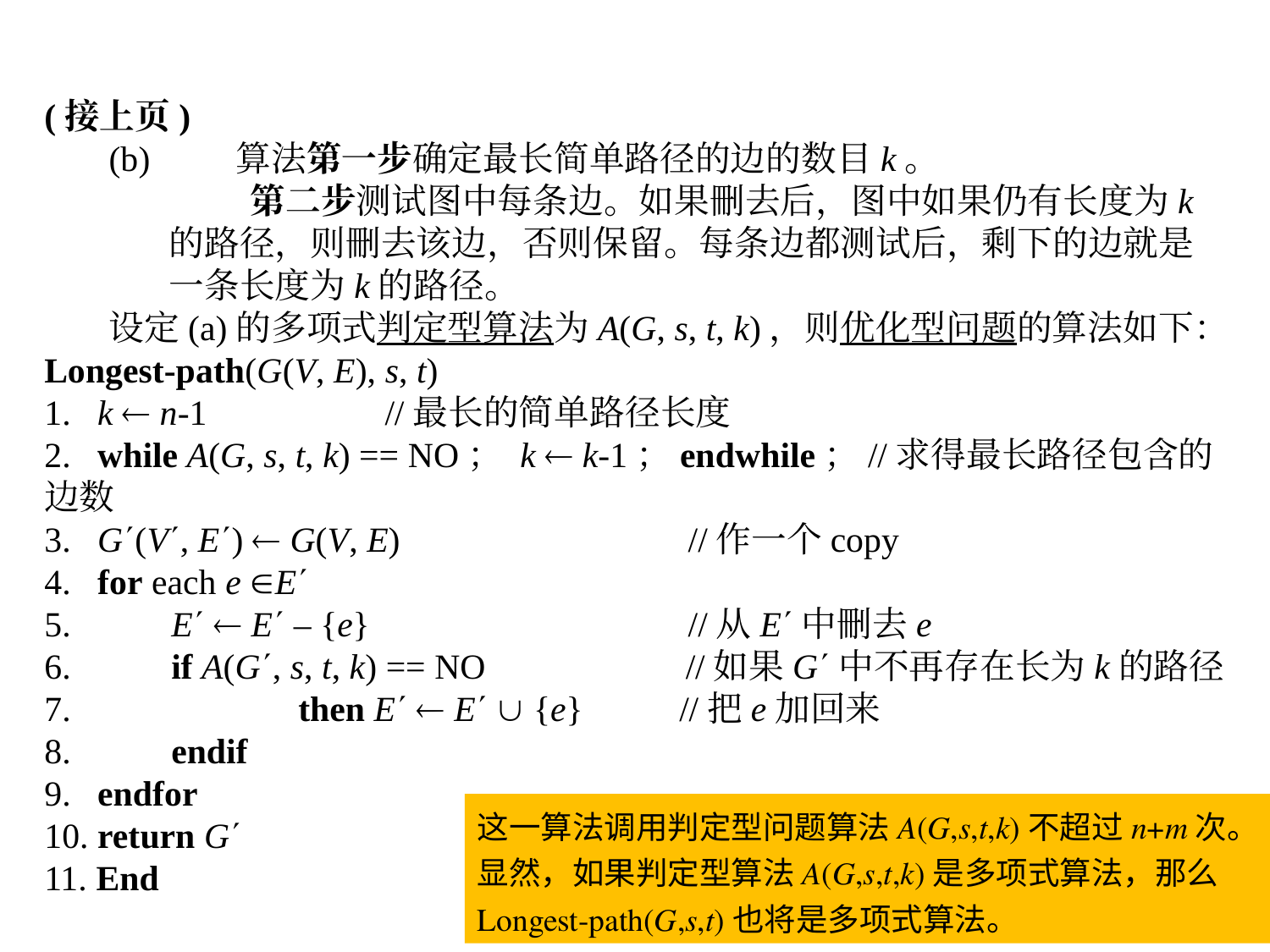

(接上页)
(b) 	算法第一步确定最长简单路径的边的数目k。
	        第二步测试图中每条边。如果刪去后，图中如果仍有长度为k的路径，则刪去该边，否则保留。每条边都测试后，剩下的边就是一条长度为k的路径。
	设定(a)的多项式判定型算法为A(G, s, t, k)，则优化型问题的算法如下：
Longest-path(G(V, E), s, t)
1.   k ← n-1                    //最长的简单路径长度
2.   while A(G, s, t, k) == no； k ← k-1；endwhile；//求得最长路径包含的边数
3.   G′(V′, E′) ← G(V, E) 		   	 //作一个copy
4.   for each e ∈E′
5.	E′ ← E′ – {e}			 //从E′中刪去e
6.	if A(G′, s, t, k) == no 	               //如果G′中不再存在长为k的路径
7. 		then E′ ← E′ ∪ {e} 	//把e加回来
8.	endif
9.   endfor
10. return G′
11. End
这一算法调用判定型问题算法A(G,s,t,k)不超过n+m次。
显然，如果判定型算法A(G,s,t,k)是多项式算法，那么
Longest-path(G,s,t)也将是多项式算法。
14-9